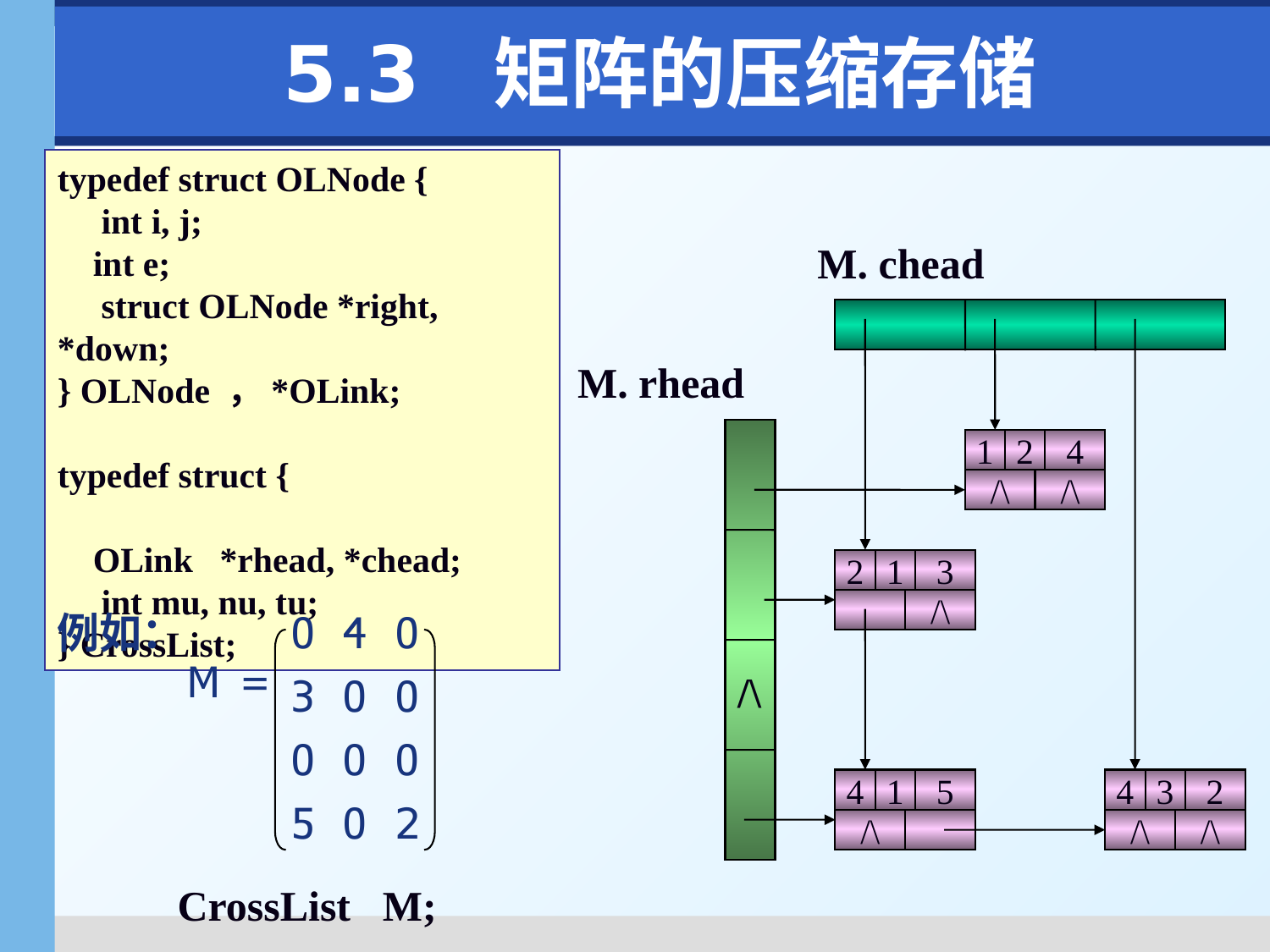

# 5.3  矩阵的压缩存储
typedef struct OLNode {
　int i, j;
    int e;
　struct OLNode *right, *down;
} OLNode ，*OLink;
typedef struct {
    OLink   *rhead, *chead;
　int mu, nu, tu;
} CrossList;
M. chead

M. rhead

1
2
4
/\
/\

2
1
3
/\
/\

例如：

| M | = | 0 | 4 | 0 |
| --- | --- | --- | --- | --- |
|  |  | 3 | 0 | 0 |
|  |  | 0 | 0 | 0 |
|  |  | 5 | 0 | 2 |

/\
4
1
5
/\
/\
4
3
2
/\
/\

CrossList   M;